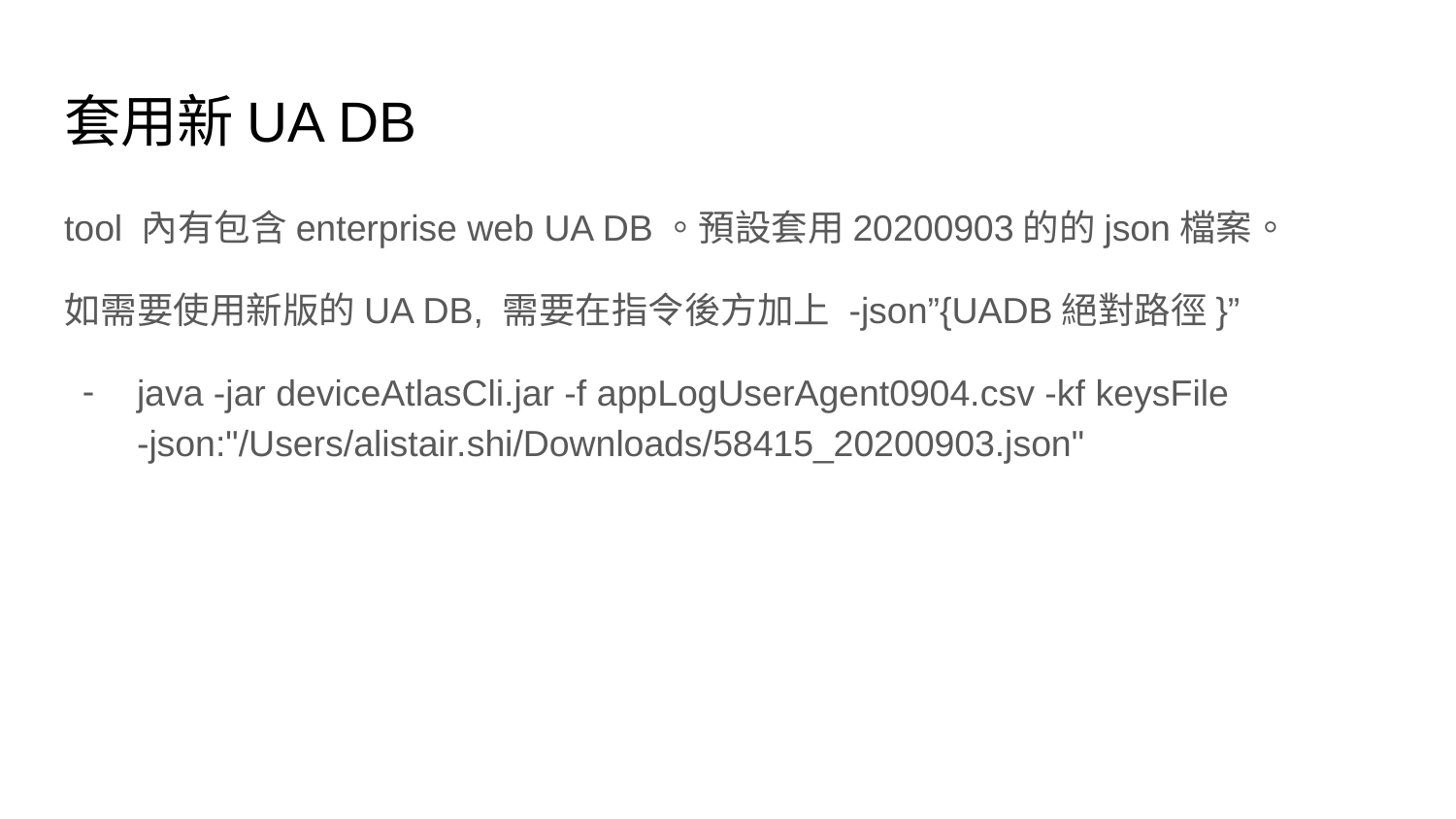

# 套用新UA DB

tool 內有包含enterprise web UA DB。預設套用20200903的的json檔案。
如需要使用新版的UA DB, 需要在指令後方加上 -json”{UADB絕對路徑}”
java -jar deviceAtlasCli.jar -f appLogUserAgent0904.csv -kf keysFile -json:"/Users/alistair.shi/Downloads/58415_20200903.json"